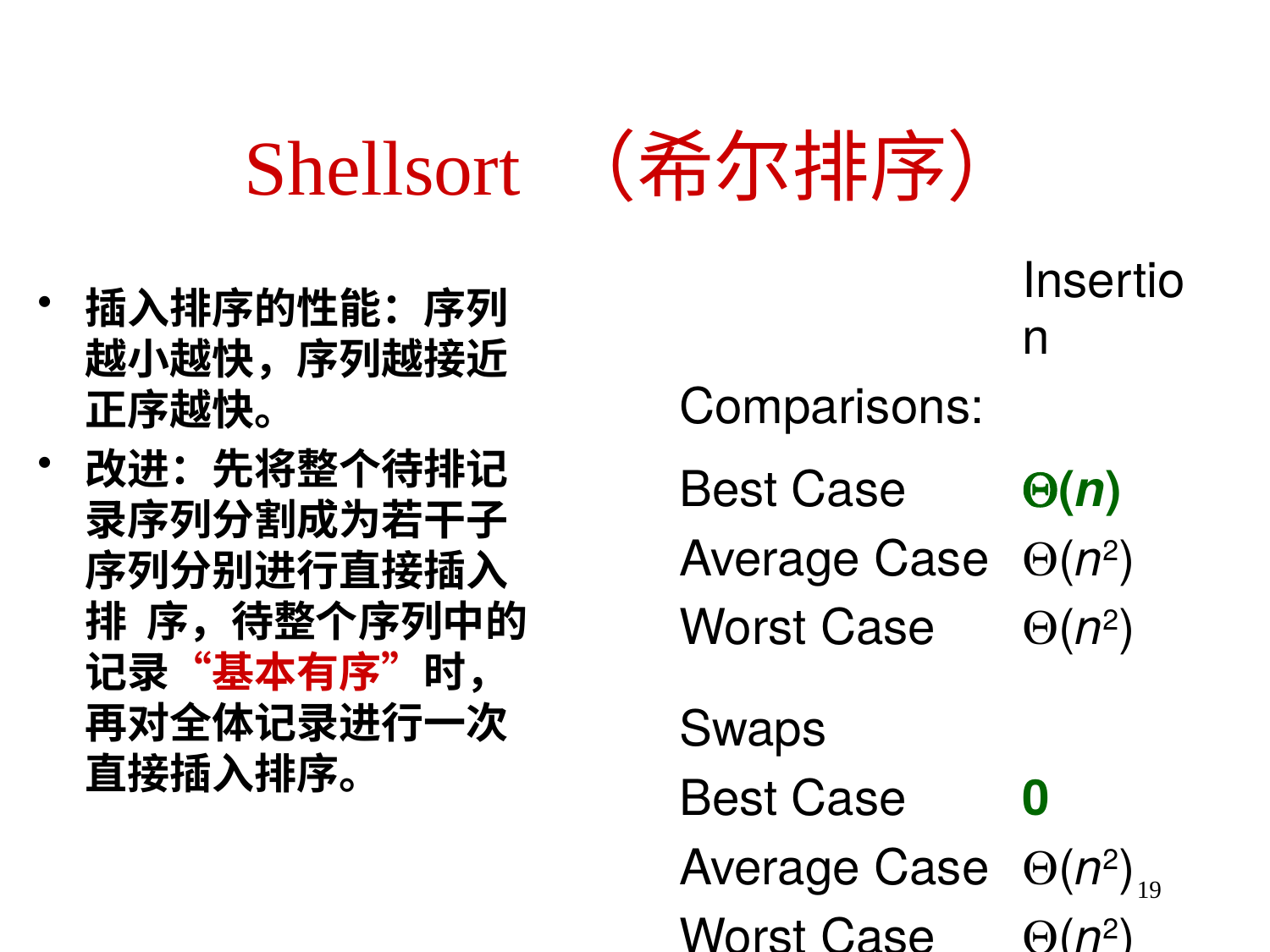

# Shellsort （希尔排序）
|  | Insertion |
| --- | --- |
| Comparisons: |  |
| Best Case | Θ(n) |
| Average Case | Θ(n2) |
| Worst Case | Θ(n2) |
| Swaps |  |
| Best Case | 0 |
| Average Case | Θ(n2) |
| Worst Case | Θ(n2) |
插入排序的性能：序列越小越快，序列越接近正序越快。
改进：先将整个待排记录序列分割成为若干子序列分别进行直接插入排  序，待整个序列中的记录“基本有序”时，再对全体记录进行一次直接插入排序。

19